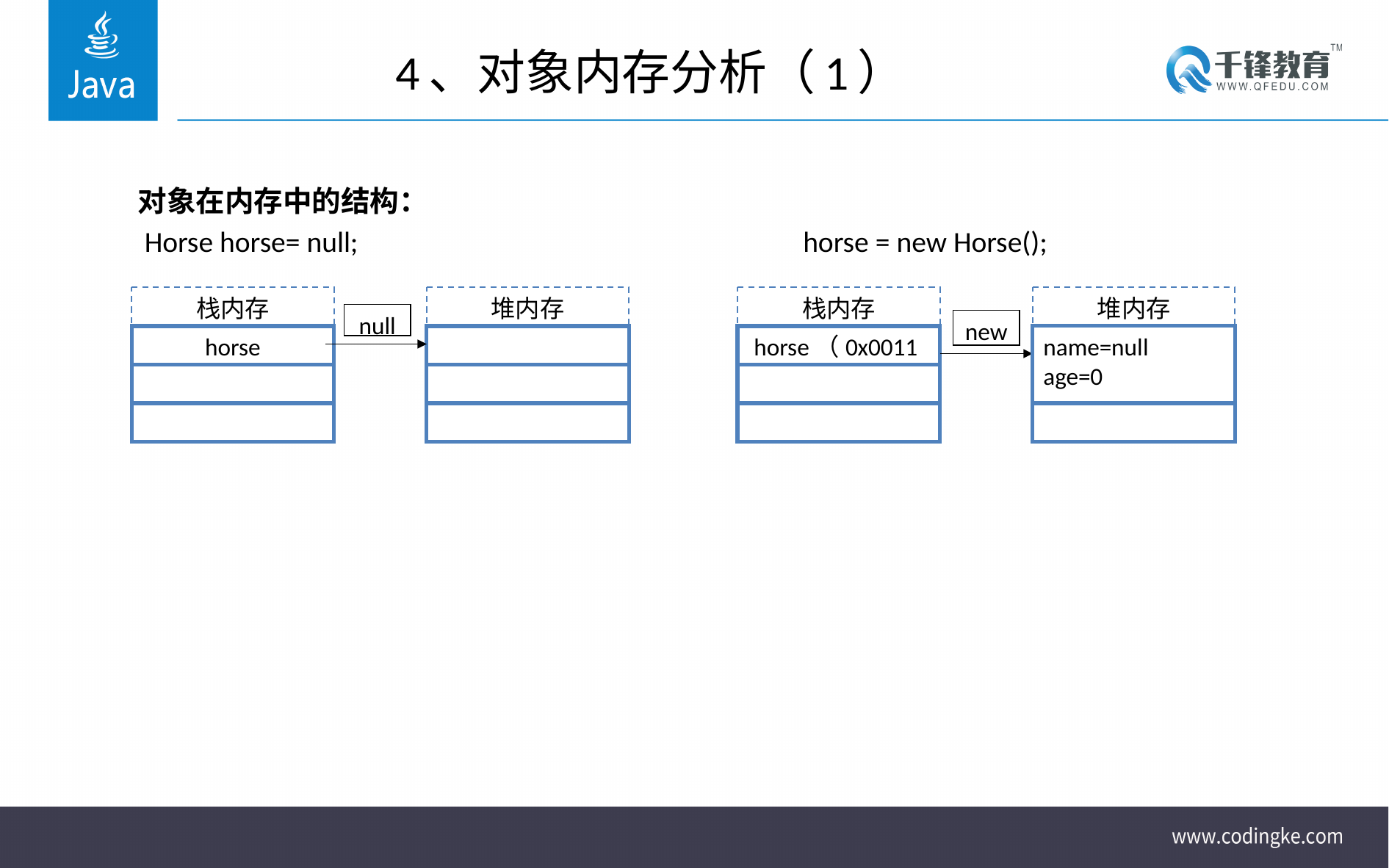

# 4、对象内存分析（1）
	对象在内存中的结构：
	 Horse horse= null; 		                                  horse = new Horse();

栈内存
horse

堆内存

null
栈内存
horse（0x0011）

堆内存
new
name=null
age=0